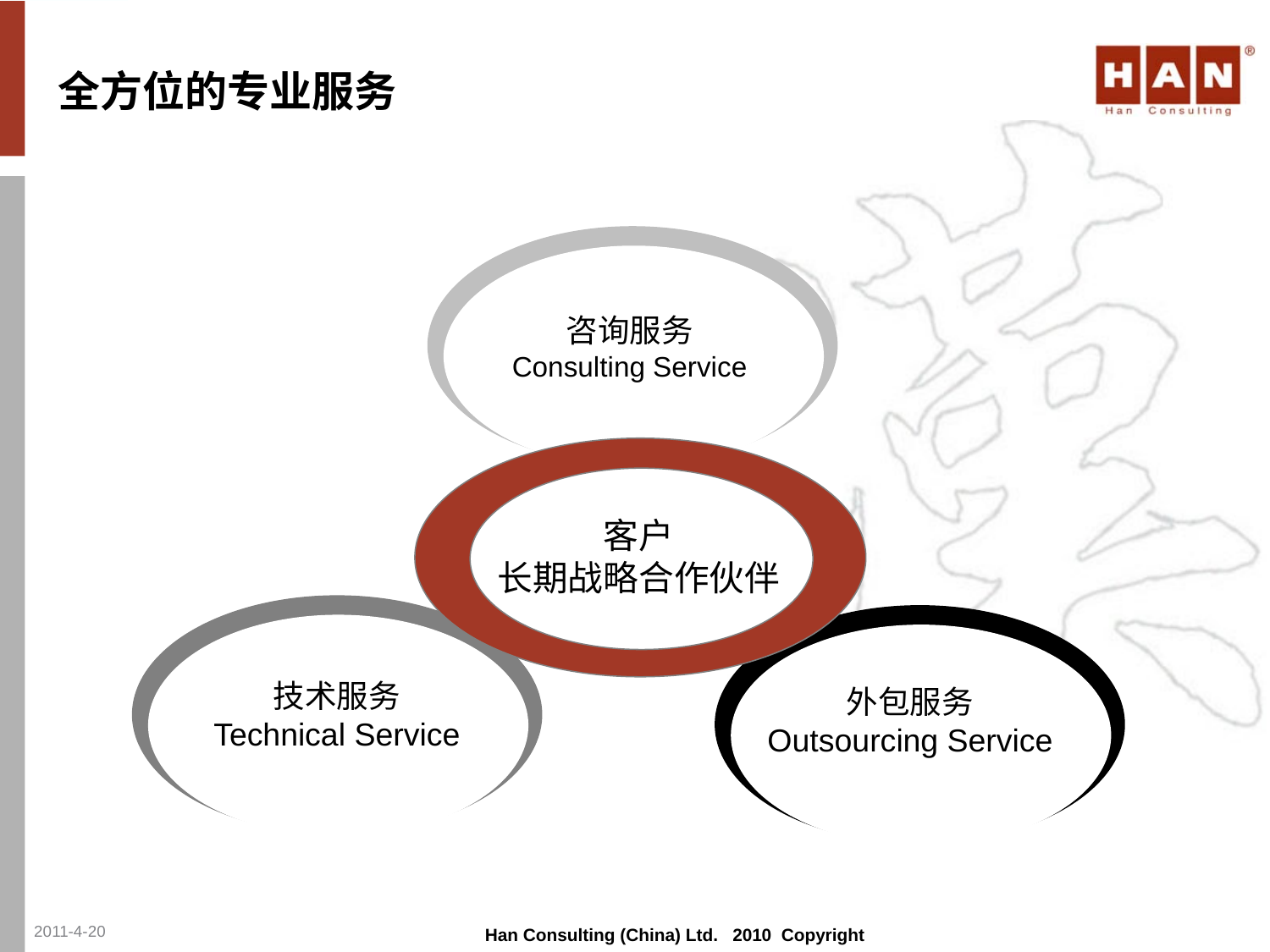

# 全方位的专业服务

咨询服务
Consulting Service

客户
长期战略合作伙伴

技术服务
Technical Service
外包服务
Outsourcing Service